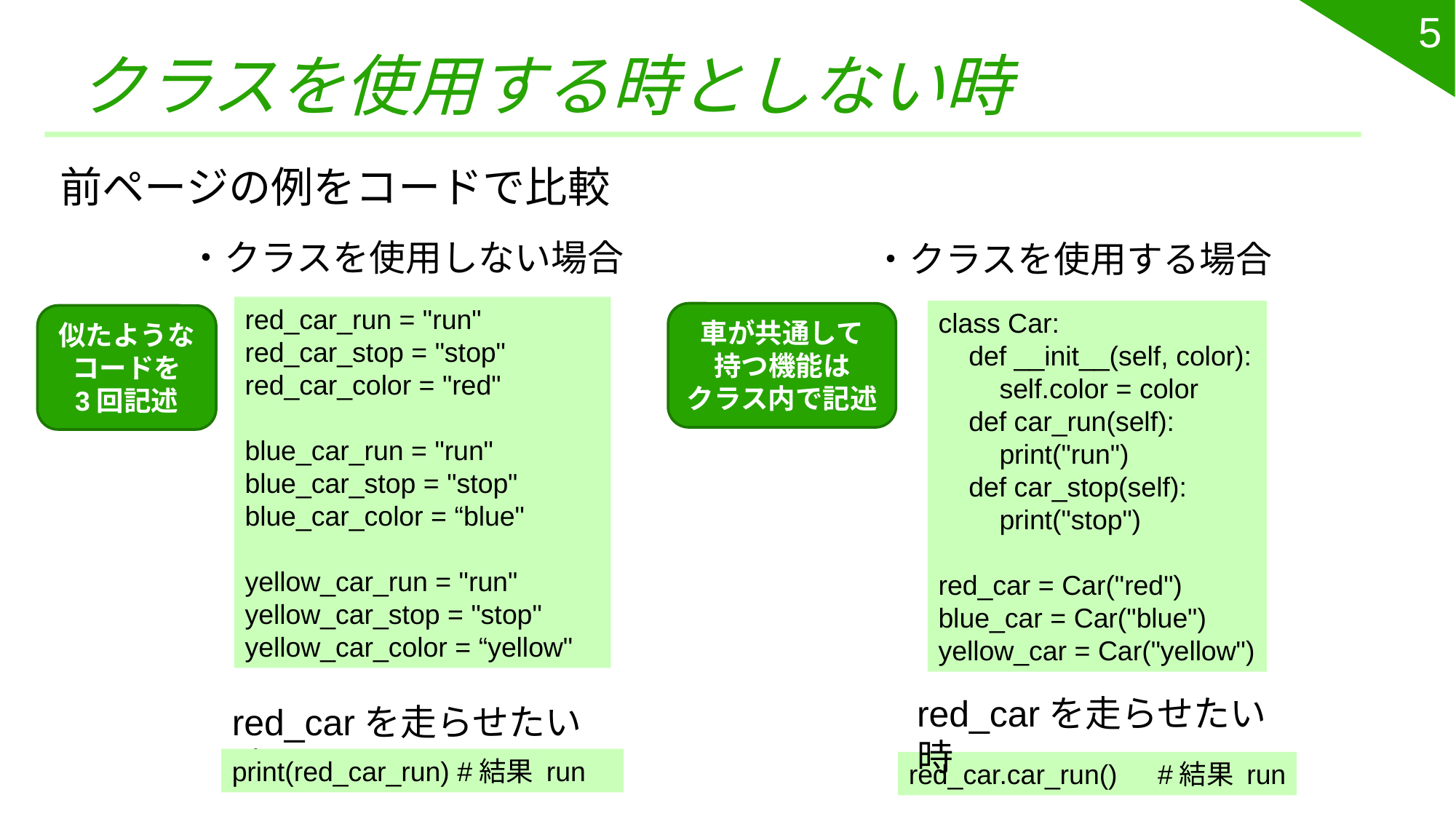

5
# クラスを使用する時としない時
前ページの例をコードで比較
・クラスを使用しない場合
・クラスを使用する場合
red_car_run = "run"
red_car_stop = "stop"
red_car_color = "red"

blue_car_run = "run"
blue_car_stop = "stop"
blue_car_color = “blue"

yellow_car_run = "run"
yellow_car_stop = "stop"
yellow_car_color = “yellow"
class Car:
    def __init__(self, color):
        self.color = color
    def car_run(self):
        print("run")
    def car_stop(self):
        print("stop")

red_car = Car("red")
blue_car = Car("blue")
yellow_car = Car("yellow")
車が共通して
持つ機能は
クラス内で記述
似たようなコードを
3回記述
red_carを走らせたい時
red_carを走らせたい時
print(red_car_run) #結果 run
red_car.car_run()　#結果 run